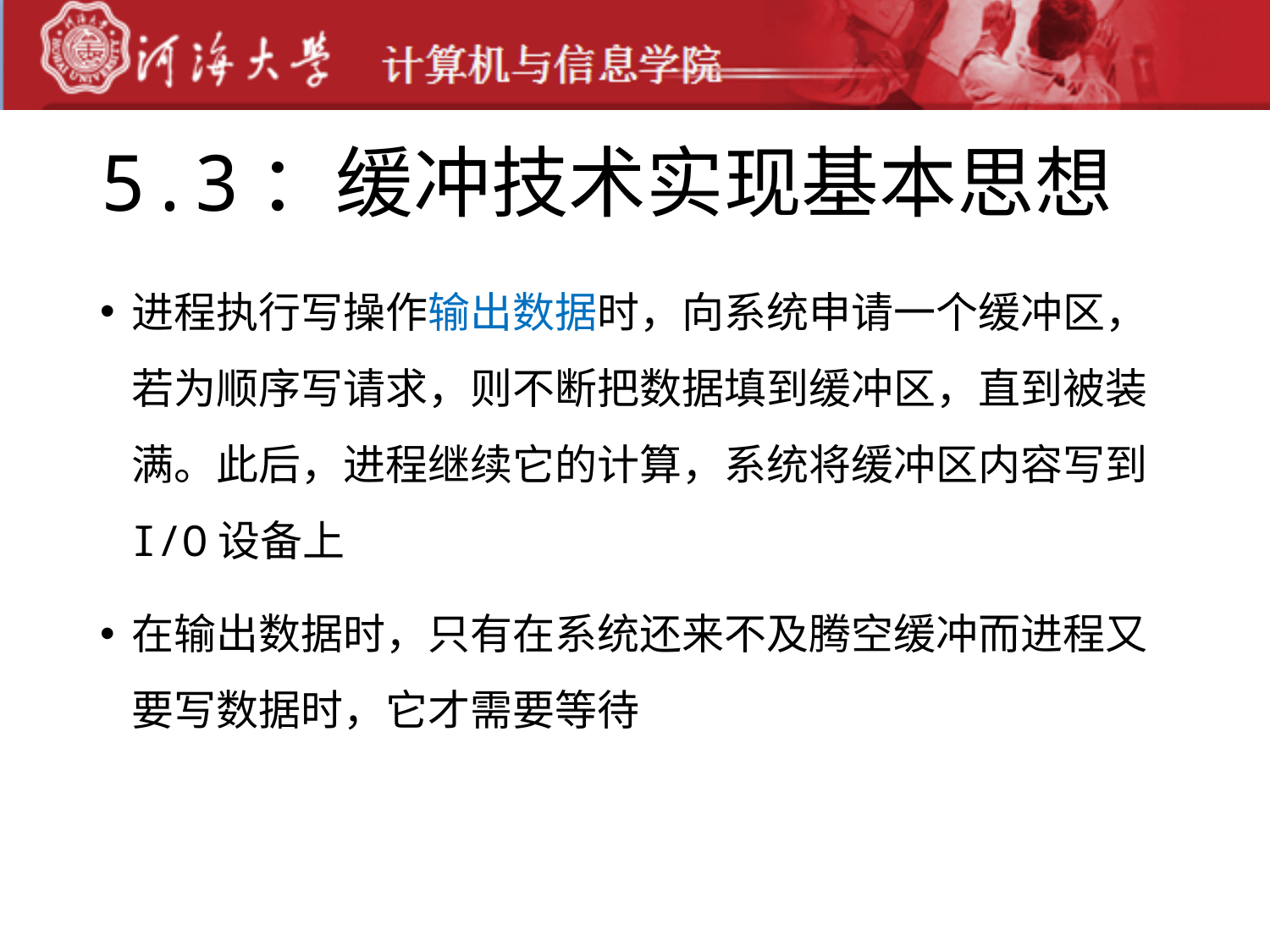

# 5.3：缓冲技术实现基本思想
进程执行写操作输出数据时，向系统申请一个缓冲区，若为顺序写请求，则不断把数据填到缓冲区，直到被装满。此后，进程继续它的计算，系统将缓冲区内容写到I/O设备上
在输出数据时，只有在系统还来不及腾空缓冲而进程又要写数据时，它才需要等待